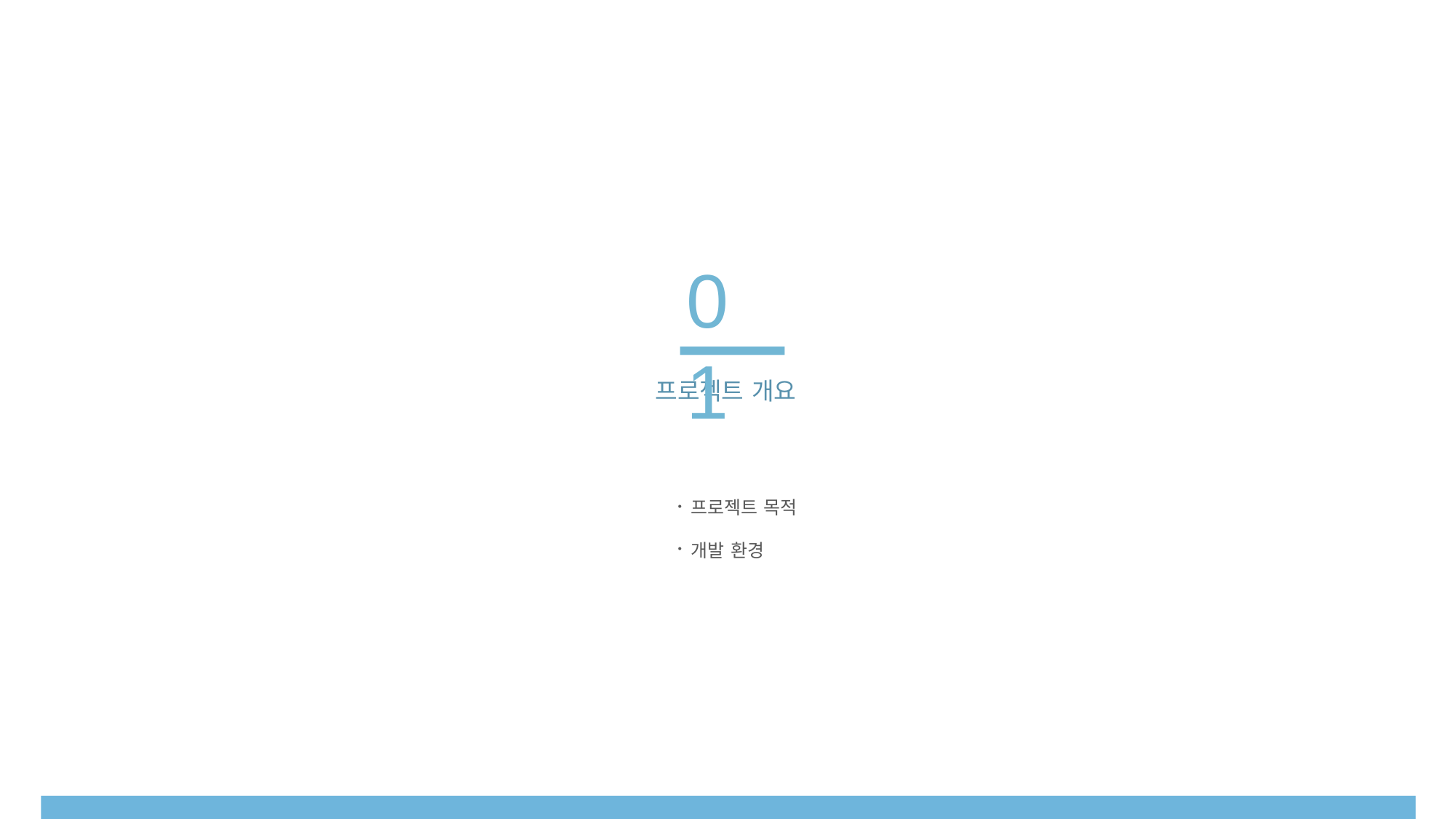

# 01

프로젝트 개요
프로젝트 목적
개발 환경